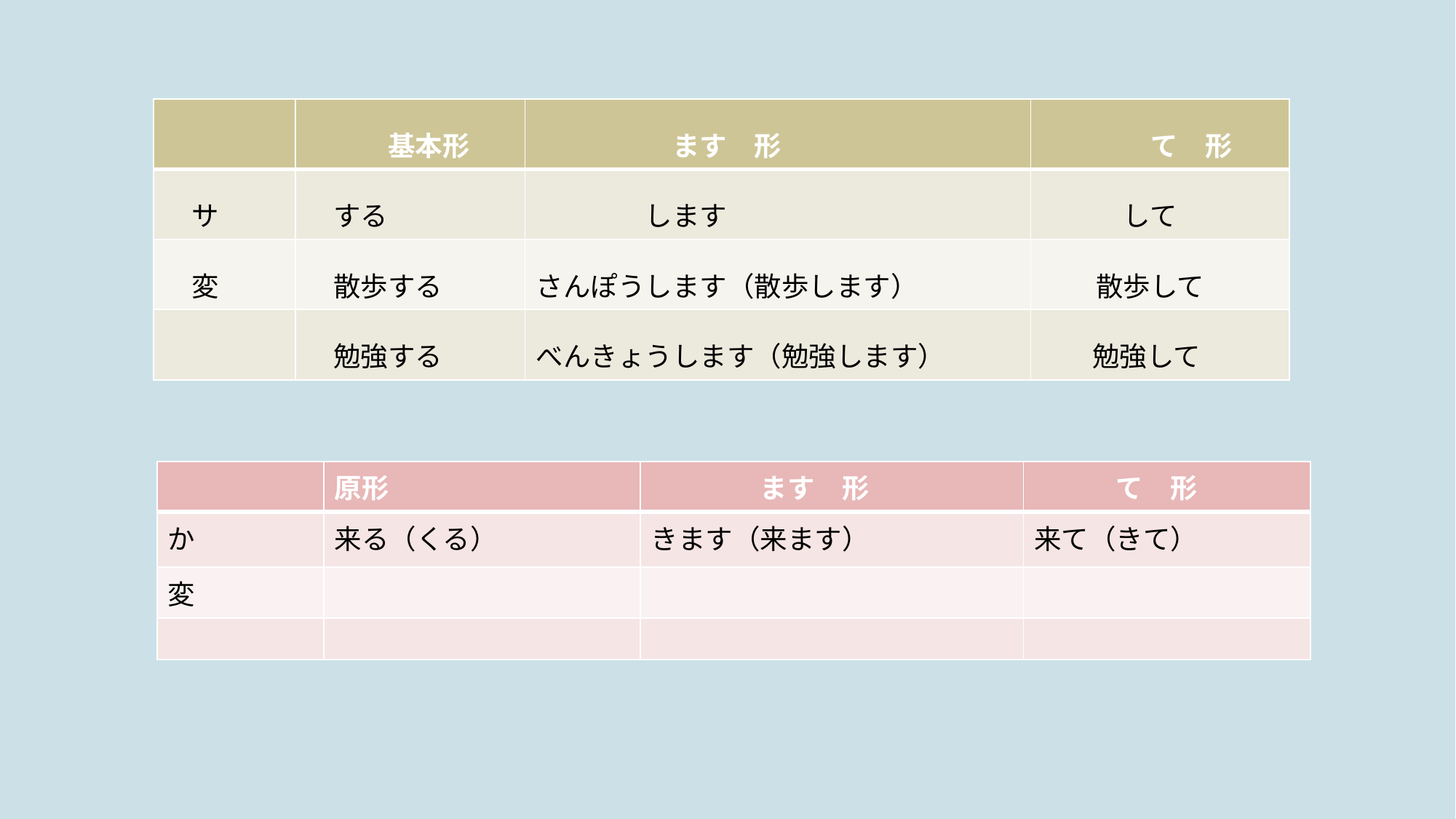

|  | 基本形 | ます　形 | て　形 |
| --- | --- | --- | --- |
| サ | する | します | して |
| 変 | 散歩する | さんぽうします（散歩します） | 散歩して |
|  | 勉強する | べんきょうします（勉強します） | 勉強して |
|  | 原形 | ます　形 | て　形 |
| --- | --- | --- | --- |
| か | 来る（くる） | きます（来ます） | 来て（きて） |
| 変 |  |  |  |
|  |  |  |  |